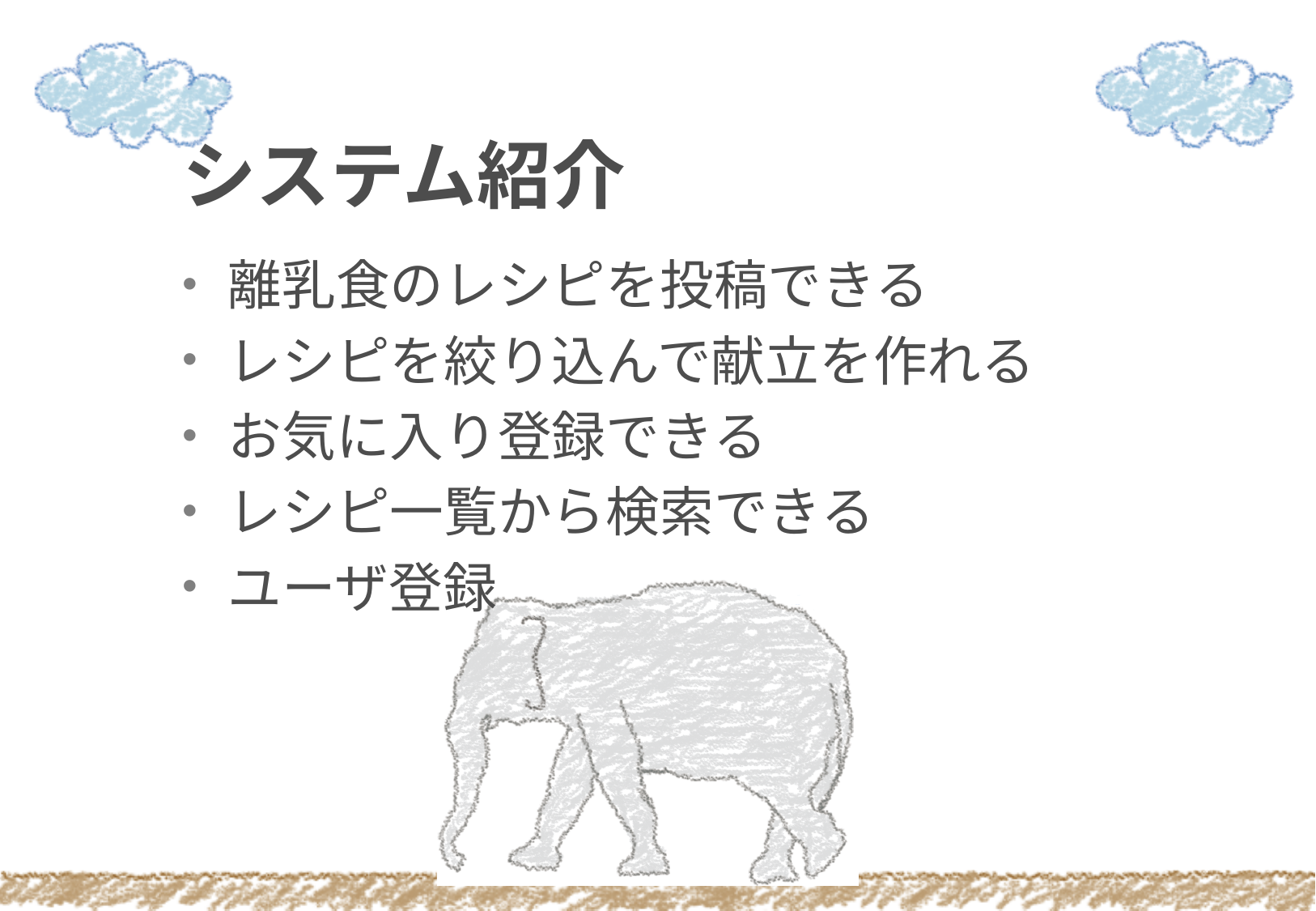

# システム紹介
離乳食のレシピを投稿できる
レシピを絞り込んで献立を作れる
お気に入り登録できる
レシピ一覧から検索できる
ユーザ登録